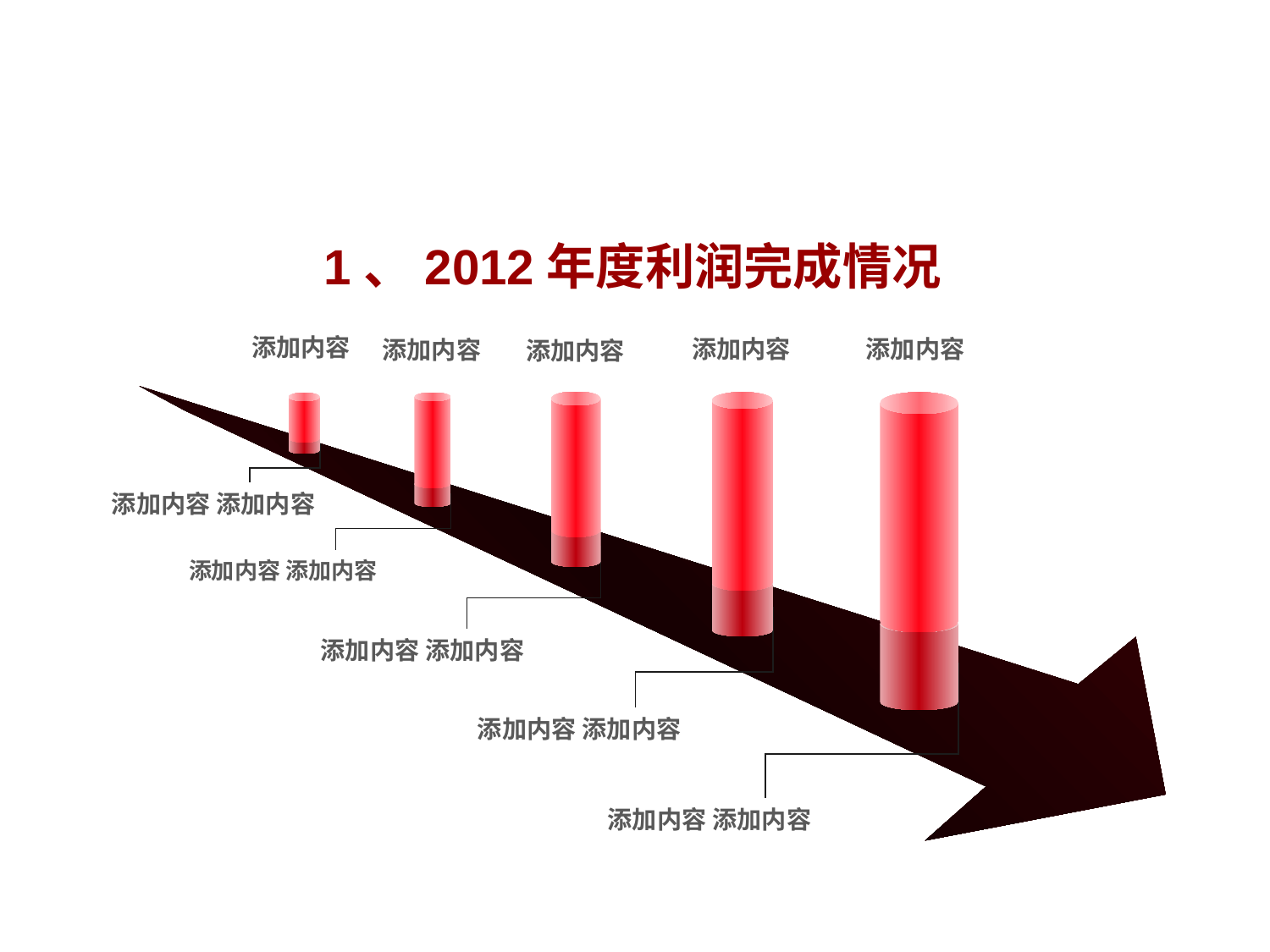

1、2012年度利润完成情况
添加内容
添加内容
添加内容
添加内容
添加内容

 添加内容 添加内容
 添加内容 添加内容
 添加内容 添加内容
添加内容 添加内容
添加内容 添加内容